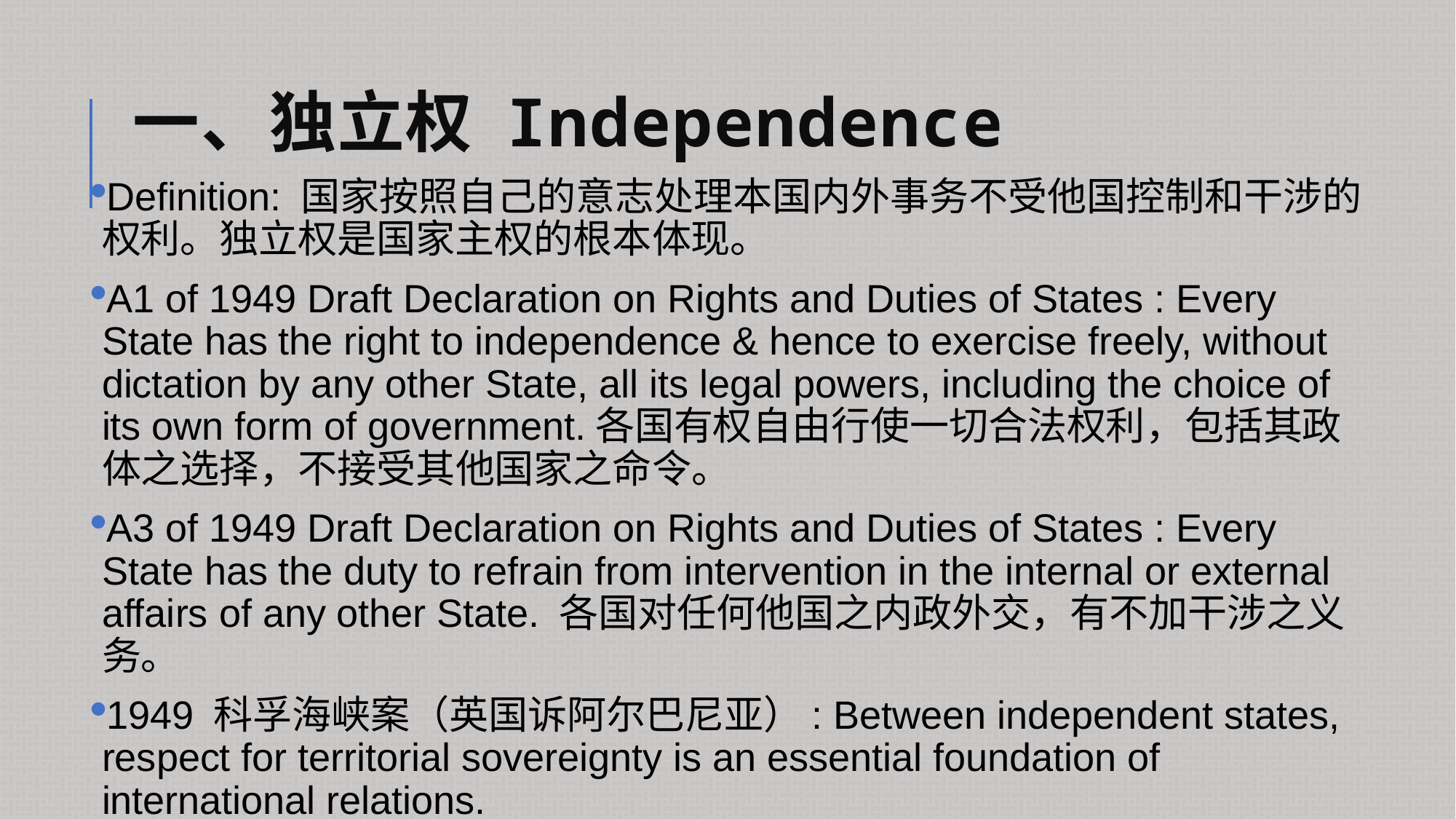

# 一、独立权 Independence
Definition: 国家按照自己的意志处理本国内外事务不受他国控制和干涉的权利。独立权是国家主权的根本体现。
A1 of 1949 Draft Declaration on Rights and Duties of States : Every State has the right to independence & hence to exercise freely, without dictation by any other State, all its legal powers, including the choice of its own form of government.各国有权自由行使一切合法权利，包括其政体之选择，不接受其他国家之命令。
A3 of 1949 Draft Declaration on Rights and Duties of States : Every State has the duty to refrain from intervention in the internal or external affairs of any other State. 各国对任何他国之内政外交，有不加干涉之义务。
1949 科孚海峡案（英国诉阿尔巴尼亚）: Between independent states, respect for territorial sovereignty is an essential foundation of international relations.